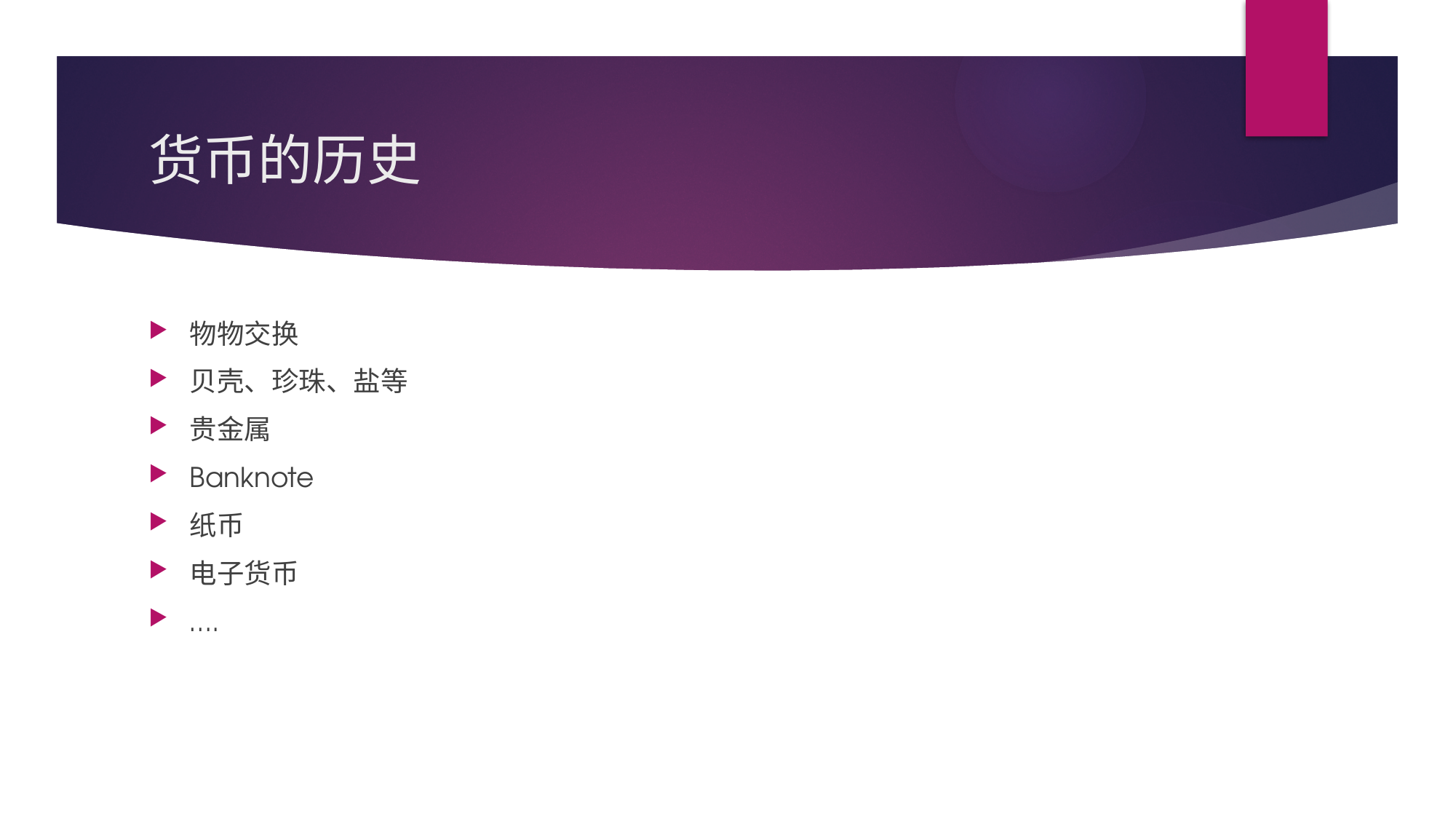

# 货币的历史
物物交换
贝壳、珍珠、盐等
贵金属
Banknote
纸币
电子货币
….